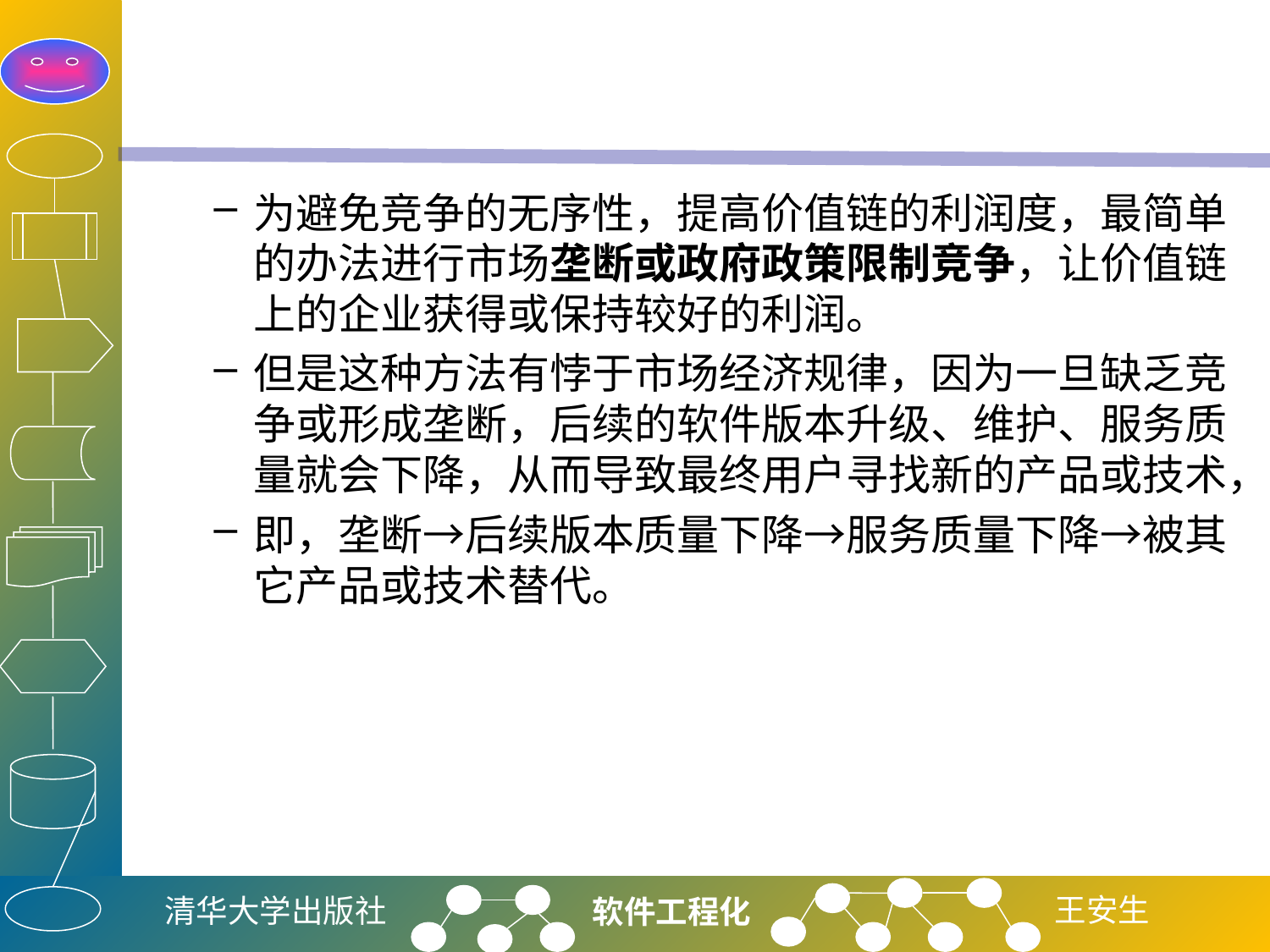

#
为避免竞争的无序性，提高价值链的利润度，最简单的办法进行市场垄断或政府政策限制竞争，让价值链上的企业获得或保持较好的利润。
但是这种方法有悖于市场经济规律，因为一旦缺乏竞争或形成垄断，后续的软件版本升级、维护、服务质量就会下降，从而导致最终用户寻找新的产品或技术，
即，垄断→后续版本质量下降→服务质量下降→被其它产品或技术替代。